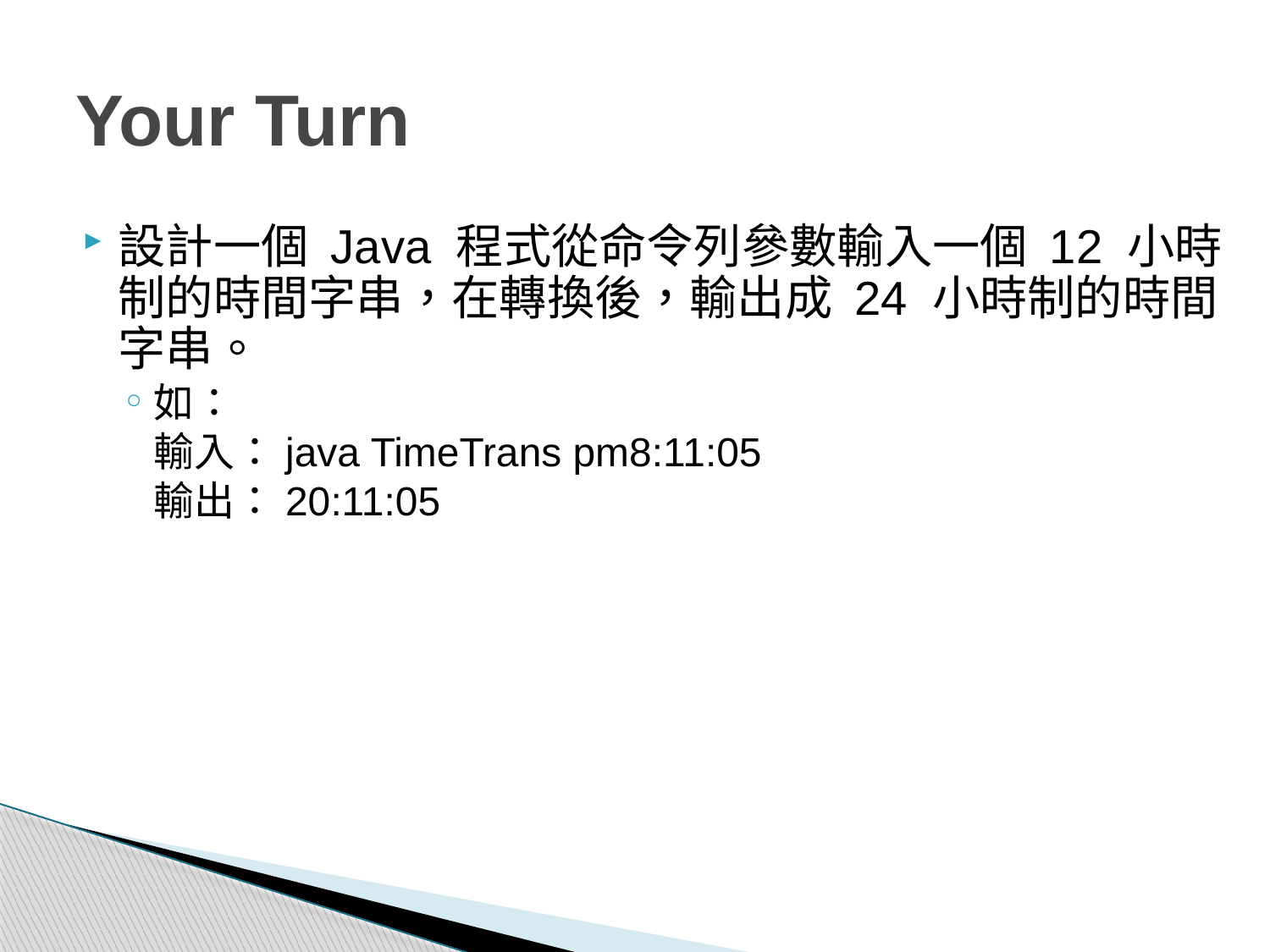

# Your Turn
設計一個 Java 程式從命令列參數輸入一個 12 小時制的時間字串，在轉換後，輸出成 24 小時制的時間字串。
如：
	輸入：java TimeTrans pm8:11:05
	輸出：20:11:05